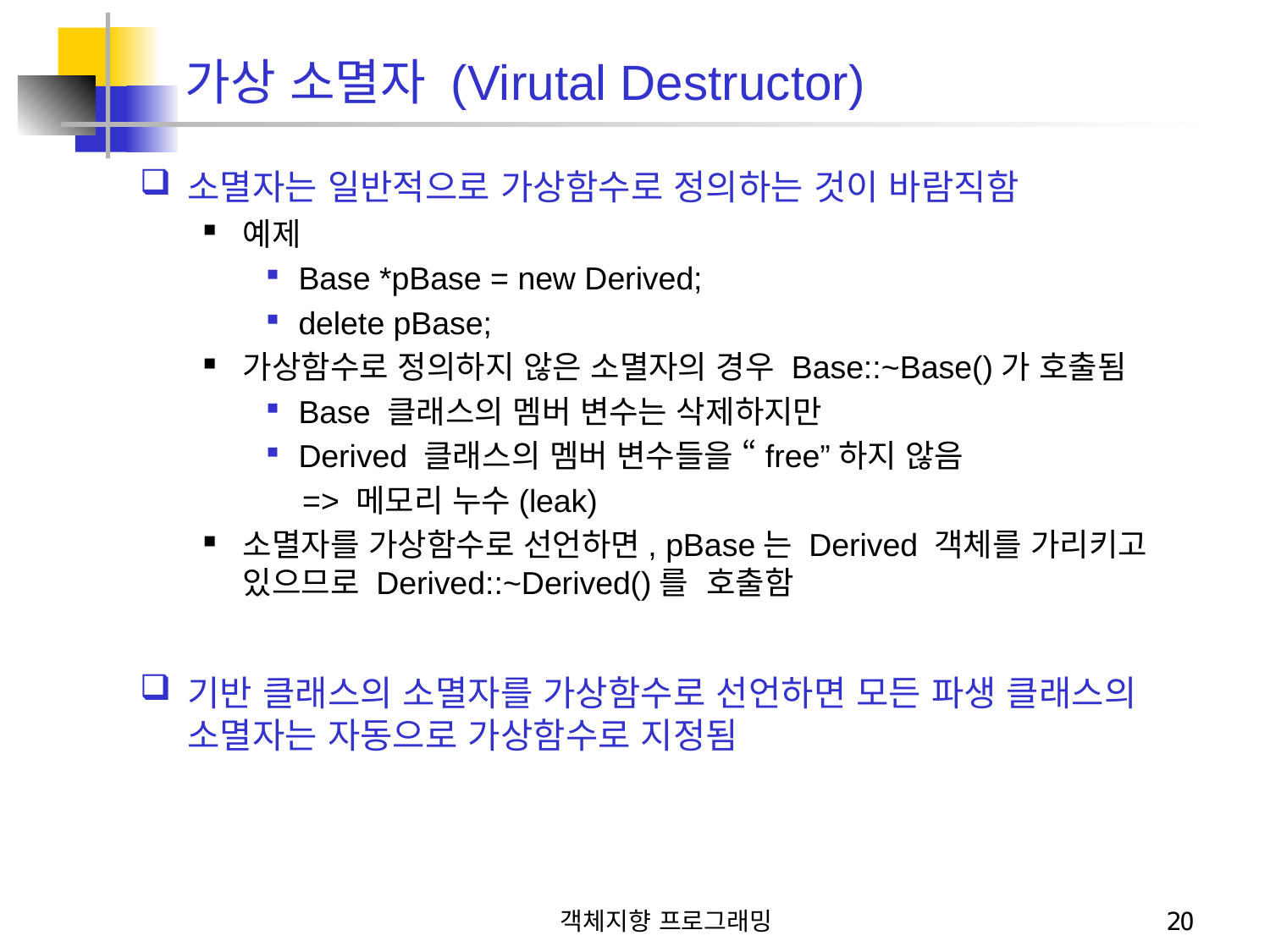

소멸자는 일반적으로 가상함수로 정의하는 것이 바람직함
예제
Base *pBase = new Derived;
delete pBase;
가상함수로 정의하지 않은 소멸자의 경우 Base::~Base()가 호출됨
Base 클래스의 멤버 변수는 삭제하지만
Derived 클래스의 멤버 변수들을 “free”하지 않음
    => 메모리 누수(leak)
소멸자를 가상함수로 선언하면, pBase는 Derived 객체를 가리키고 있으므로 Derived::~Derived()를  호출함

기반 클래스의 소멸자를 가상함수로 선언하면 모든 파생 클래스의 소멸자는 자동으로 가상함수로 지정됨
가상 소멸자 (Virutal Destructor)
객체지향 프로그래밍
20